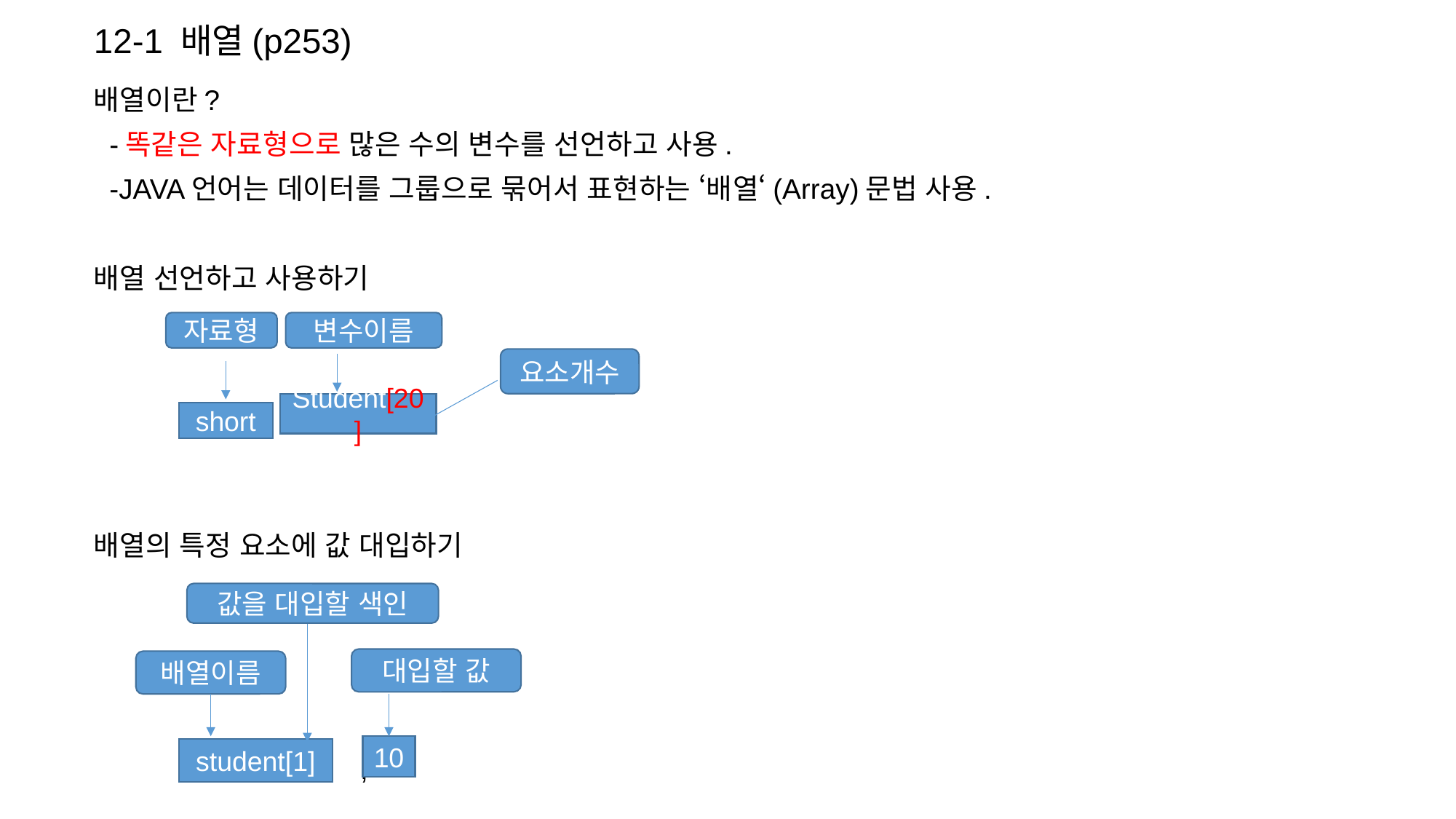

# 12-1 배열(p253)
배열이란?
  -똑같은 자료형으로 많은 수의 변수를 선언하고 사용.
  -JAVA언어는 데이터를 그룹으로 묶어서 표현하는 ‘배열‘(Array)문법 사용.

배열 선언하고 사용하기

배열의 특정 요소에 값 대입하기

	             =      ;
자료형
변수이름
요소개수
Student[20]
short
값을 대입할 색인
대입할 값
배열이름
10
student[1]